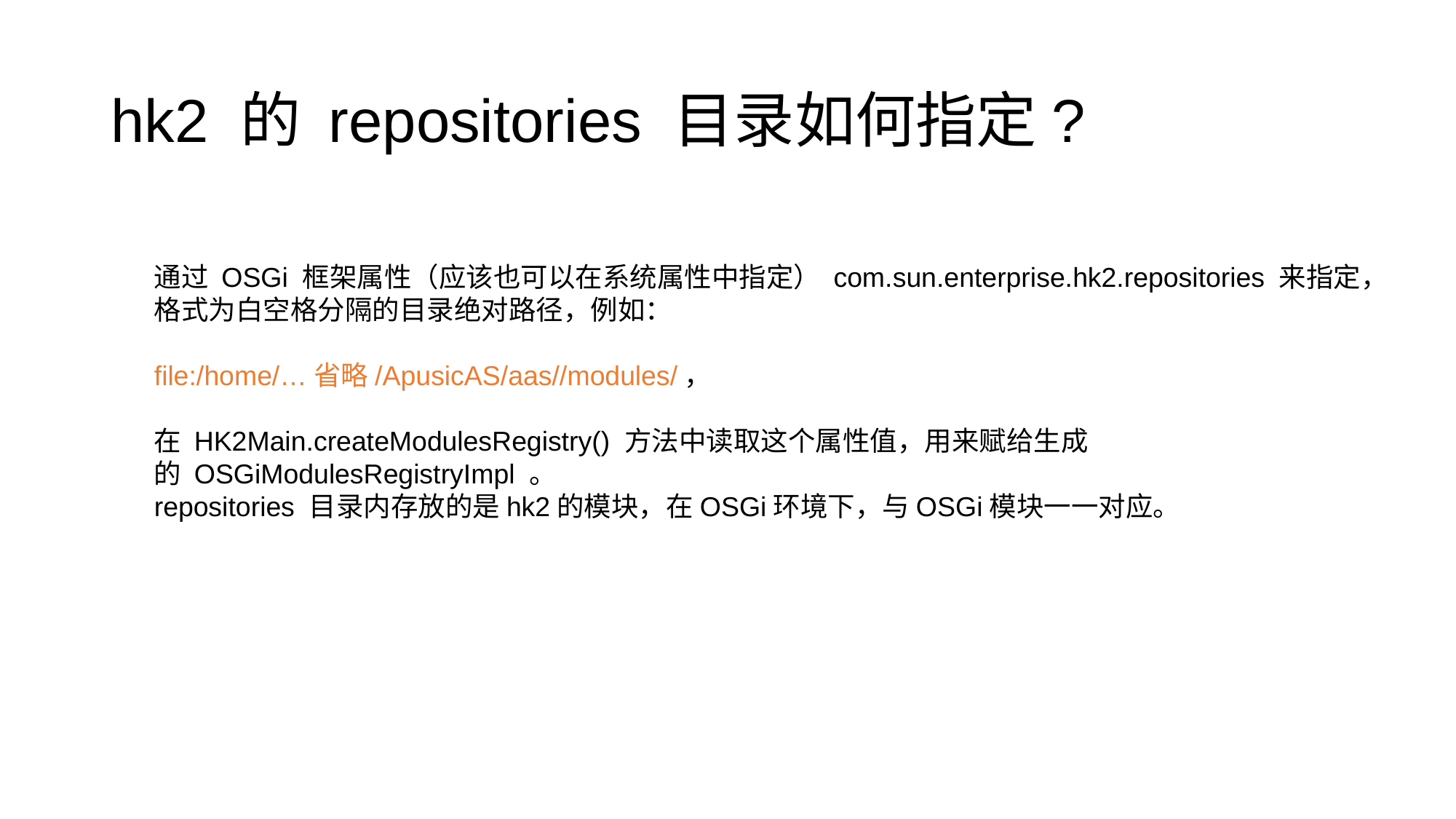

# hk2 的 repositories 目录如何指定?
通过 OSGi 框架属性（应该也可以在系统属性中指定） com.sun.enterprise.hk2.repositories 来指定，格式为白空格分隔的目录绝对路径，例如：

file:/home/…省略/ApusicAS/aas//modules/，

在 HK2Main.createModulesRegistry() 方法中读取这个属性值，用来赋给生成的 OSGiModulesRegistryImpl 。
repositories 目录内存放的是hk2的模块，在OSGi环境下，与OSGi模块一一对应。